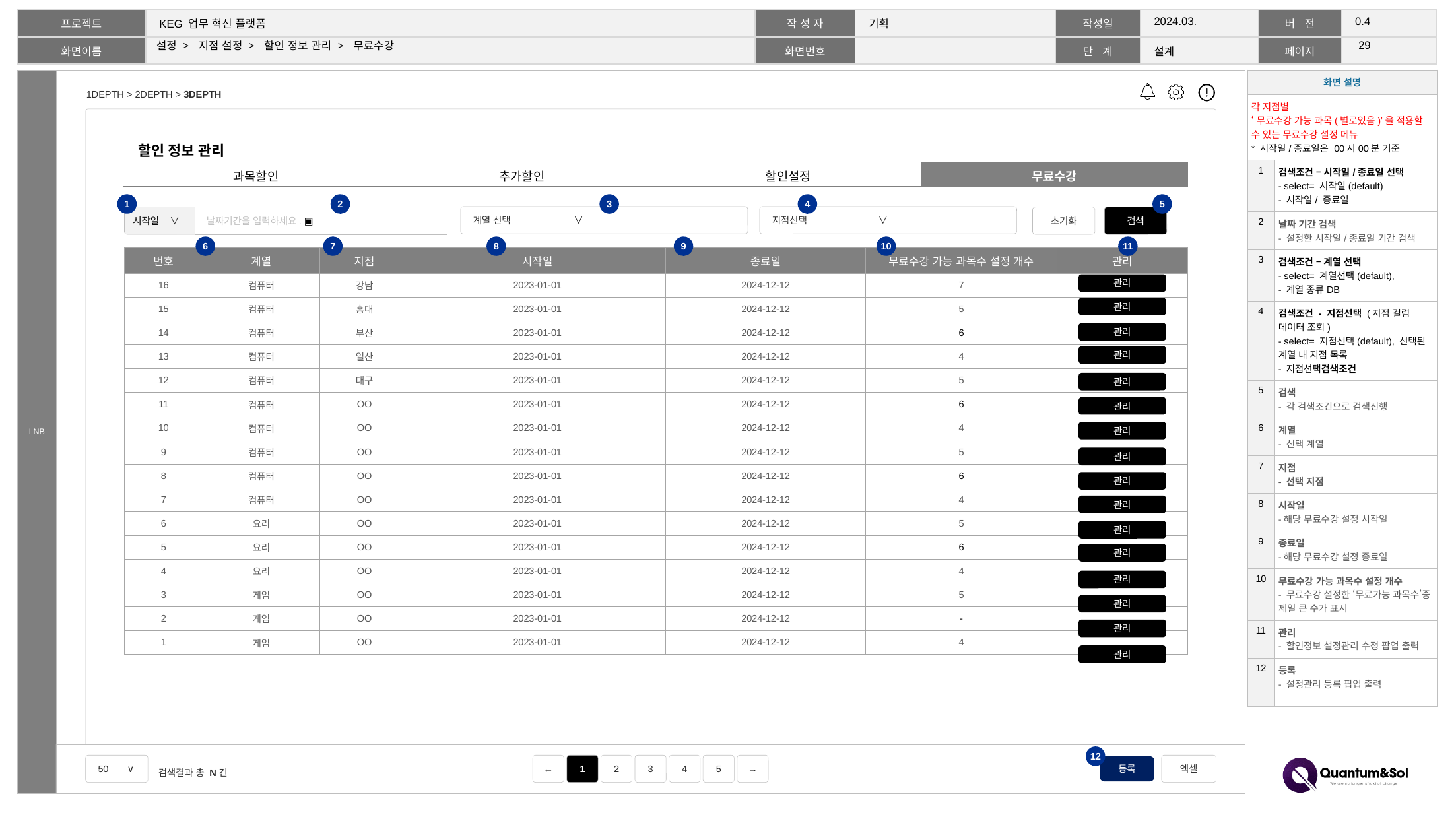

29

# 설정 > 지점 설정 > 할인 정보 관리 > 무료수강
| 화면 설명 |  |
| --- | --- |
| 각 지점별 ‘무료수강 가능 과목(별로있음)’을 적용할 수 있는 무료수강 설정 메뉴 \* 시작일/종료일은 00시00분 기준 |  |
| 1 | 검색조건 – 시작일/종료일 선택 - select= 시작일(default) - 시작일/ 종료일 |
| 2 | 날짜 기간 검색 - 설정한 시작일/종료일 기간 검색 |
| 3 | 검색조건 – 계열 선택 - select= 계열선택(default), - 계열 종류DB |
| 4 | 검색조건 - 지점선택 (지점 컬럼 데이터 조회) - select= 지점선택(default), 선택된 계열 내 지점 목록 - 지점선택검색조건 |
| 5 | 검색 - 각 검색조건으로 검색진행 |
| 6 | 계열 - 선택 계열 |
| 7 | 지점 - 선택 지점 |
| 8 | 시작일 -해당 무료수강 설정 시작일 |
| 9 | 종료일 -해당 무료수강 설정 종료일 |
| 10 | 무료수강 가능 과목수 설정 개수 - 무료수강 설정한 ‘무료가능 과목수’중 제일 큰 수가 표시 |
| 11 | 관리 - 할인정보 설정관리 수정 팝업 출력 |
| 12 | 등록 - 설정관리 등록 팝업 출력 |
할인 정보 관리
| 과목할인 | 추가할인 | 할인설정 | 무료수강 |
| --- | --- | --- | --- |
1
2
3
4
5
계열 선택                        ∨
지점선택                           ∨
시작일    ∨
날짜기간을 입력하세요. ▣
초기화
검색
6
7
8
9
10
11
| 번호 | 계열 | 지점 | 시작일 | 종료일 | 무료수강 가능 과목수 설정 개수 | 관리 |
| --- | --- | --- | --- | --- | --- | --- |
| 16 | 컴퓨터 | 강남 | 2023-01-01 | 2024-12-12 | 7 |  |
| 15 | 컴퓨터 | 홍대 | 2023-01-01 | 2024-12-12 | 5 |  |
| 14 | 컴퓨터 | 부산 | 2023-01-01 | 2024-12-12 | 6 |  |
| 13 | 컴퓨터 | 일산 | 2023-01-01 | 2024-12-12 | 4 |  |
| 12 | 컴퓨터 | 대구 | 2023-01-01 | 2024-12-12 | 5 |  |
| 11 | 컴퓨터 | OO | 2023-01-01 | 2024-12-12 | 6 |  |
| 10 | 컴퓨터 | OO | 2023-01-01 | 2024-12-12 | 4 |  |
| 9 | 컴퓨터 | OO | 2023-01-01 | 2024-12-12 | 5 |  |
| 8 | 컴퓨터 | OO | 2023-01-01 | 2024-12-12 | 6 |  |
| 7 | 컴퓨터 | OO | 2023-01-01 | 2024-12-12 | 4 |  |
| 6 | 요리 | OO | 2023-01-01 | 2024-12-12 | 5 |  |
| 5 | 요리 | OO | 2023-01-01 | 2024-12-12 | 6 |  |
| 4 | 요리 | OO | 2023-01-01 | 2024-12-12 | 4 |  |
| 3 | 게임 | OO | 2023-01-01 | 2024-12-12 | 5 |  |
| 2 | 게임 | OO | 2023-01-01 | 2024-12-12 | - |  |
| 1 | 게임 | OO | 2023-01-01 | 2024-12-12 | 4 |  |
관리
관리
관리
관리
관리
관리
관리
관리
관리
관리
관리
관리
관리
관리
관리
관리
12
등록